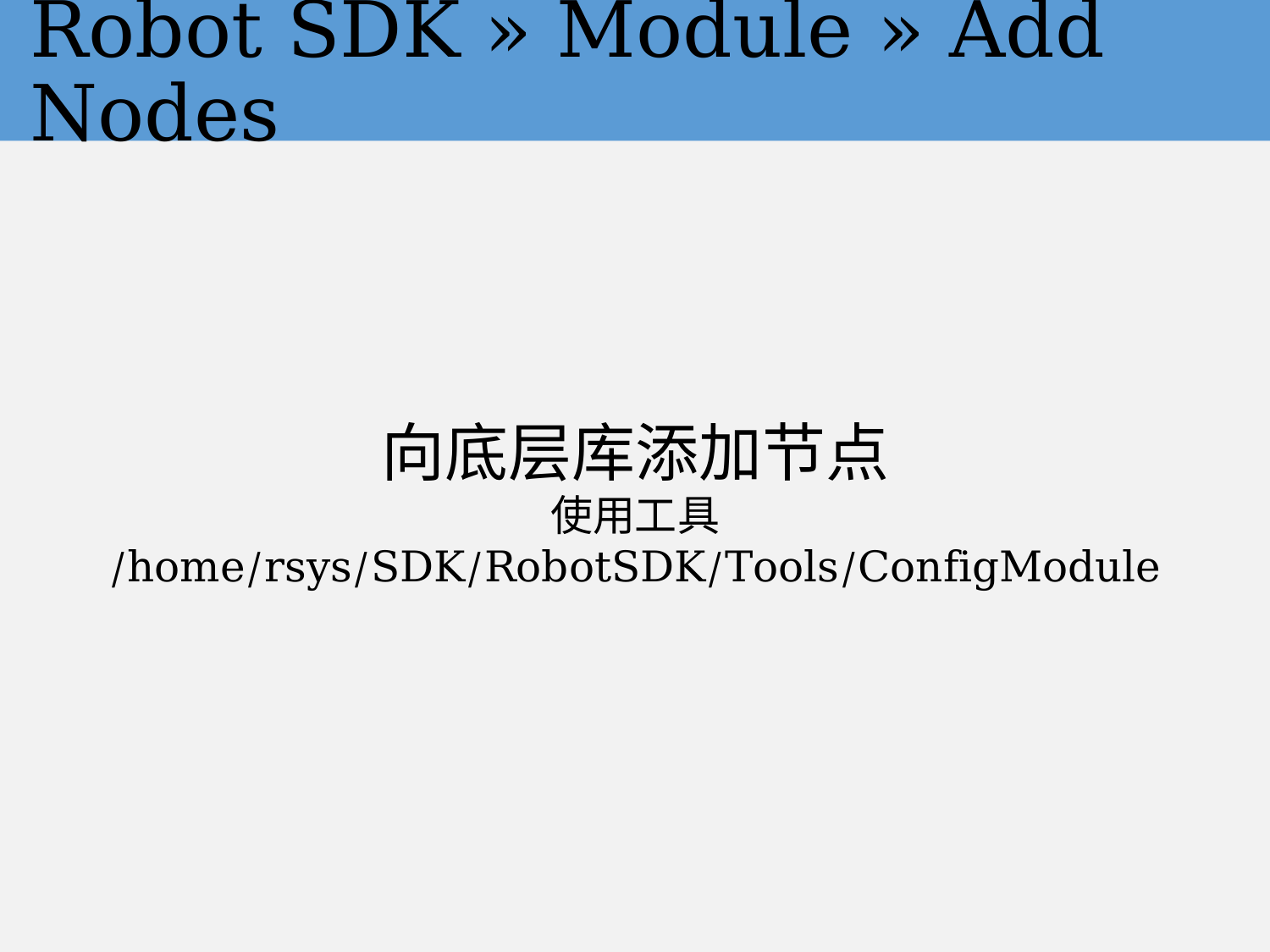

# Robot SDK » Module » Add Nodes
向底层库添加节点
使用工具 /home/rsys/SDK/RobotSDK/Tools/ConfigModule